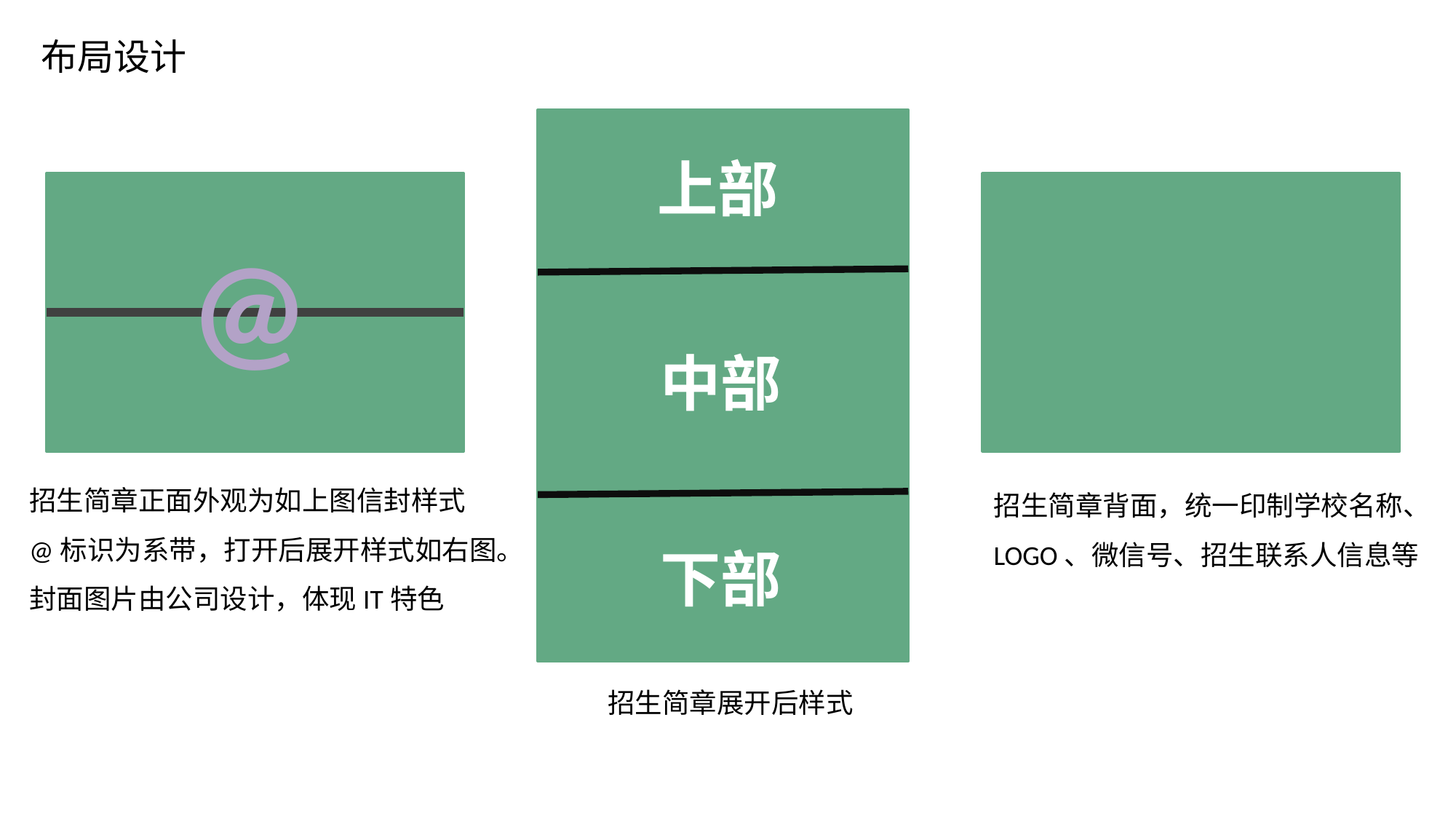

# 布局设计

上部

中部

下部

@
招生简章正面外观为如上图信封样式
@标识为系带，打开后展开样式如右图。
封面图片由公司设计，体现IT特色
招生简章背面，统一印制学校名称、
LOGO、微信号、招生联系人信息等
招生简章展开后样式